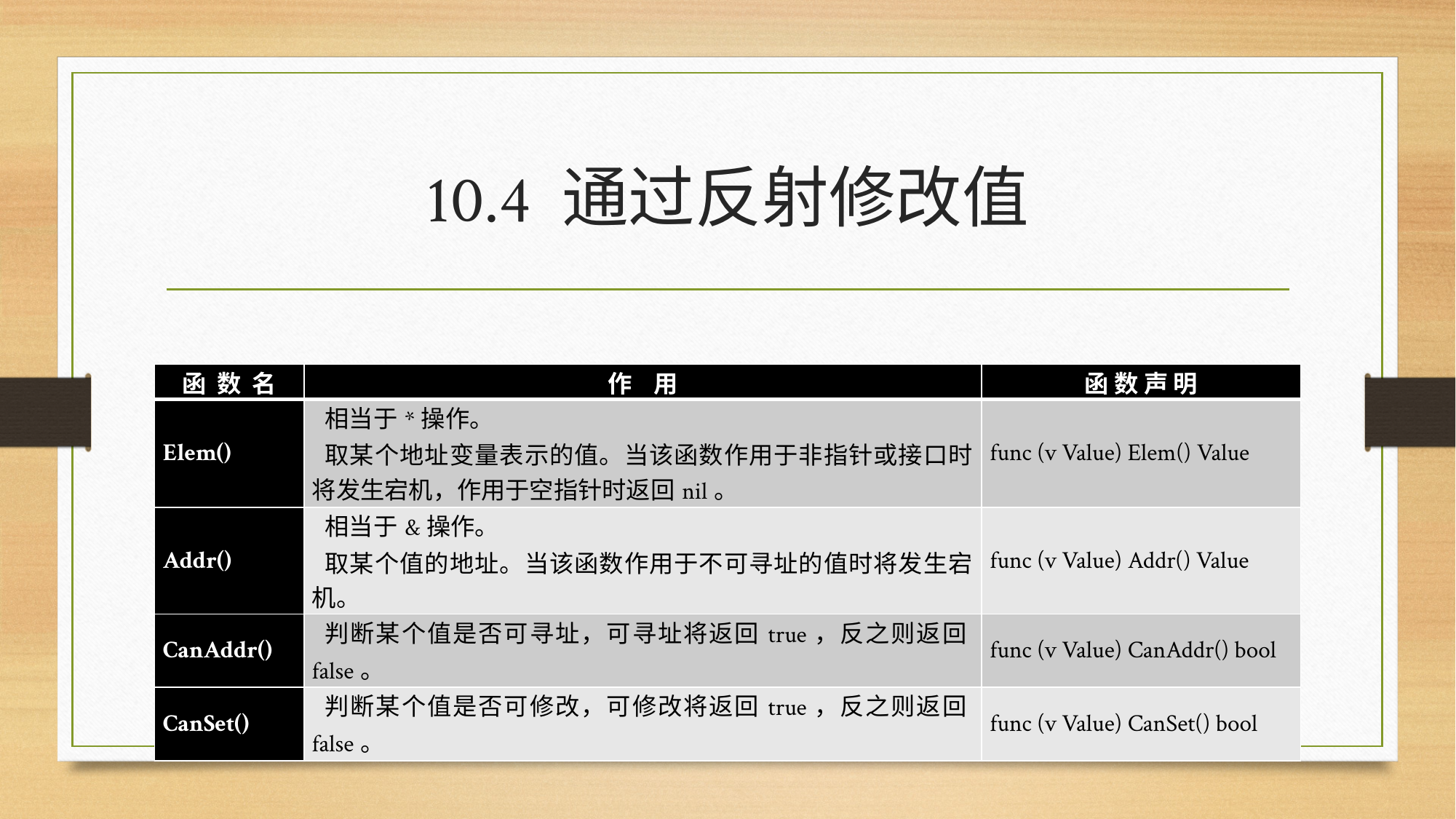

# 10.4 通过反射修改值
| 函 数 名 | 作 用 | 函 数 声 明 |
| --- | --- | --- |
| Elem() | 相当于\*操作。 取某个地址变量表示的值。当该函数作用于非指针或接口时将发生宕机，作用于空指针时返回nil。 | func (v Value) Elem() Value |
| Addr() | 相当于&操作。 取某个值的地址。当该函数作用于不可寻址的值时将发生宕机。 | func (v Value) Addr() Value |
| CanAddr() | 判断某个值是否可寻址，可寻址将返回true，反之则返回false。 | func (v Value) CanAddr() bool |
| CanSet() | 判断某个值是否可修改，可修改将返回true，反之则返回false。 | func (v Value) CanSet() bool |